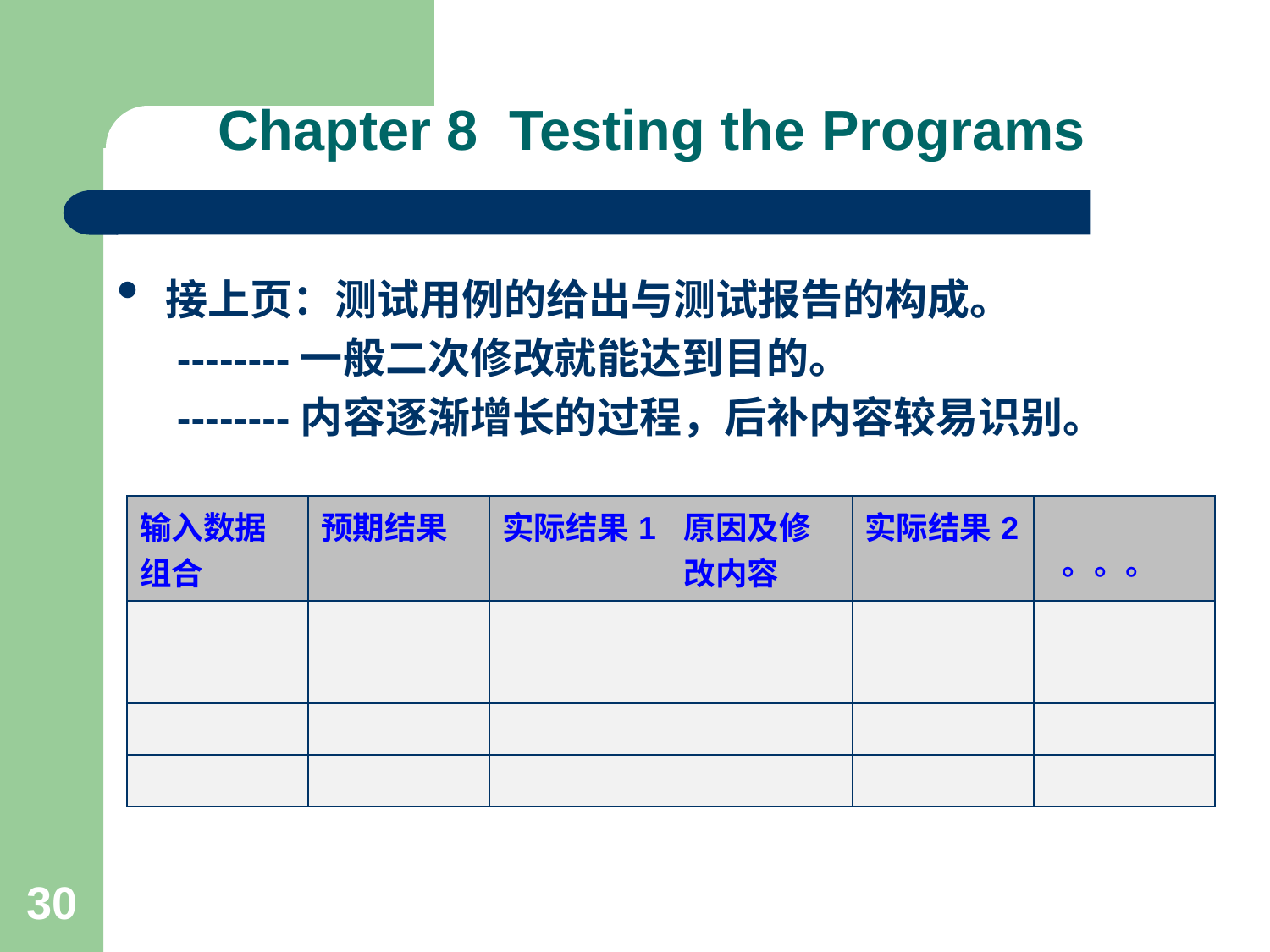

# Chapter 8  Testing the Programs
接上页：测试用例的给出与测试报告的构成。
     --------一般二次修改就能达到目的。
     --------内容逐渐增长的过程，后补内容较易识别。
| 输入数据组合 | 预期结果 | 实际结果1 | 原因及修改内容 | 实际结果2 | 。。。 |
| --- | --- | --- | --- | --- | --- |
|  |  |  |  |  |  |
|  |  |  |  |  |  |
|  |  |  |  |  |  |
|  |  |  |  |  |  |
30